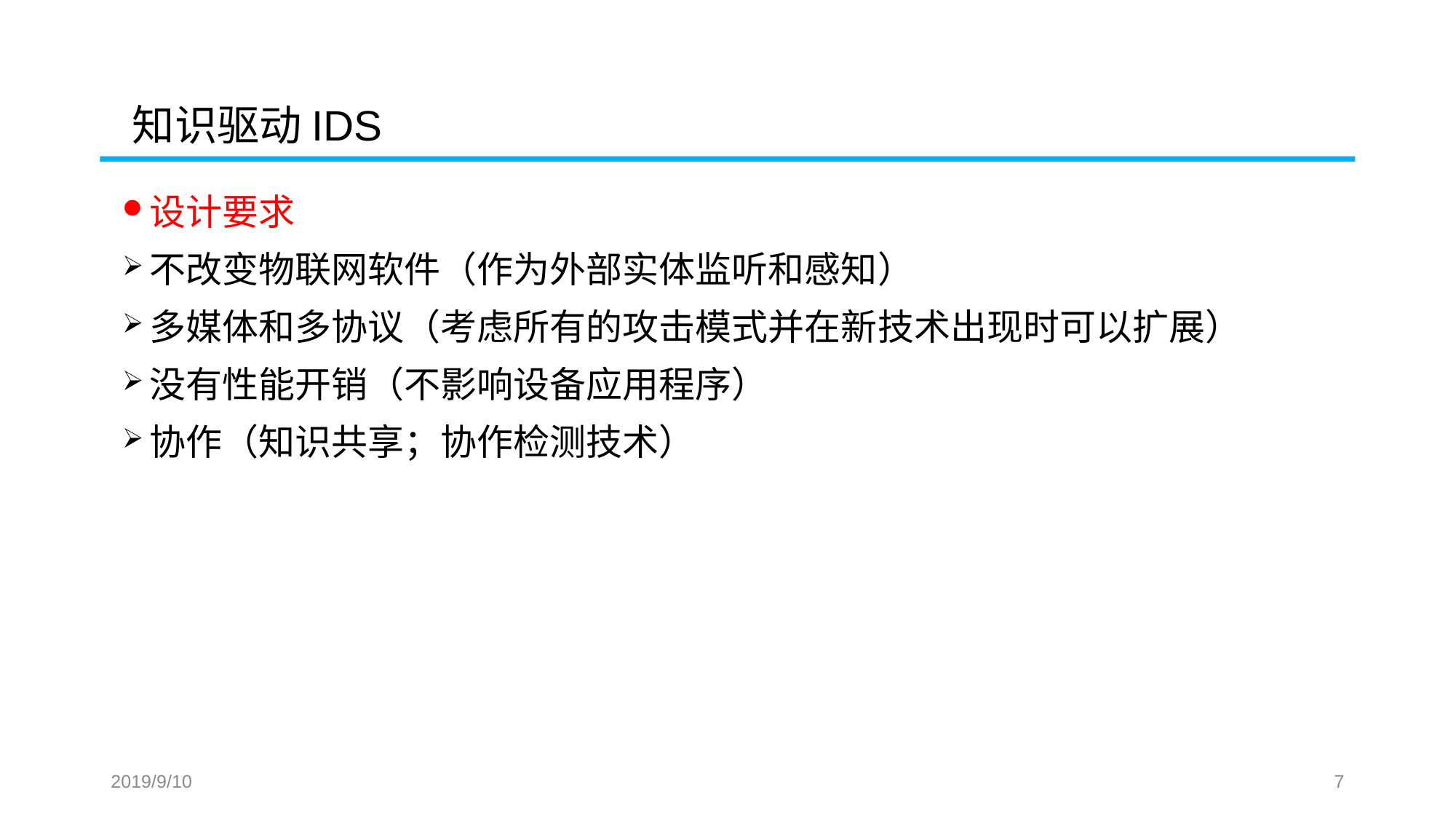

# 知识驱动IDS
设计要求
不改变物联网软件（作为外部实体监听和感知）
多媒体和多协议（考虑所有的攻击模式并在新技术出现时可以扩展）
没有性能开销（不影响设备应用程序）
协作（知识共享；协作检测技术）
2019/9/10
7